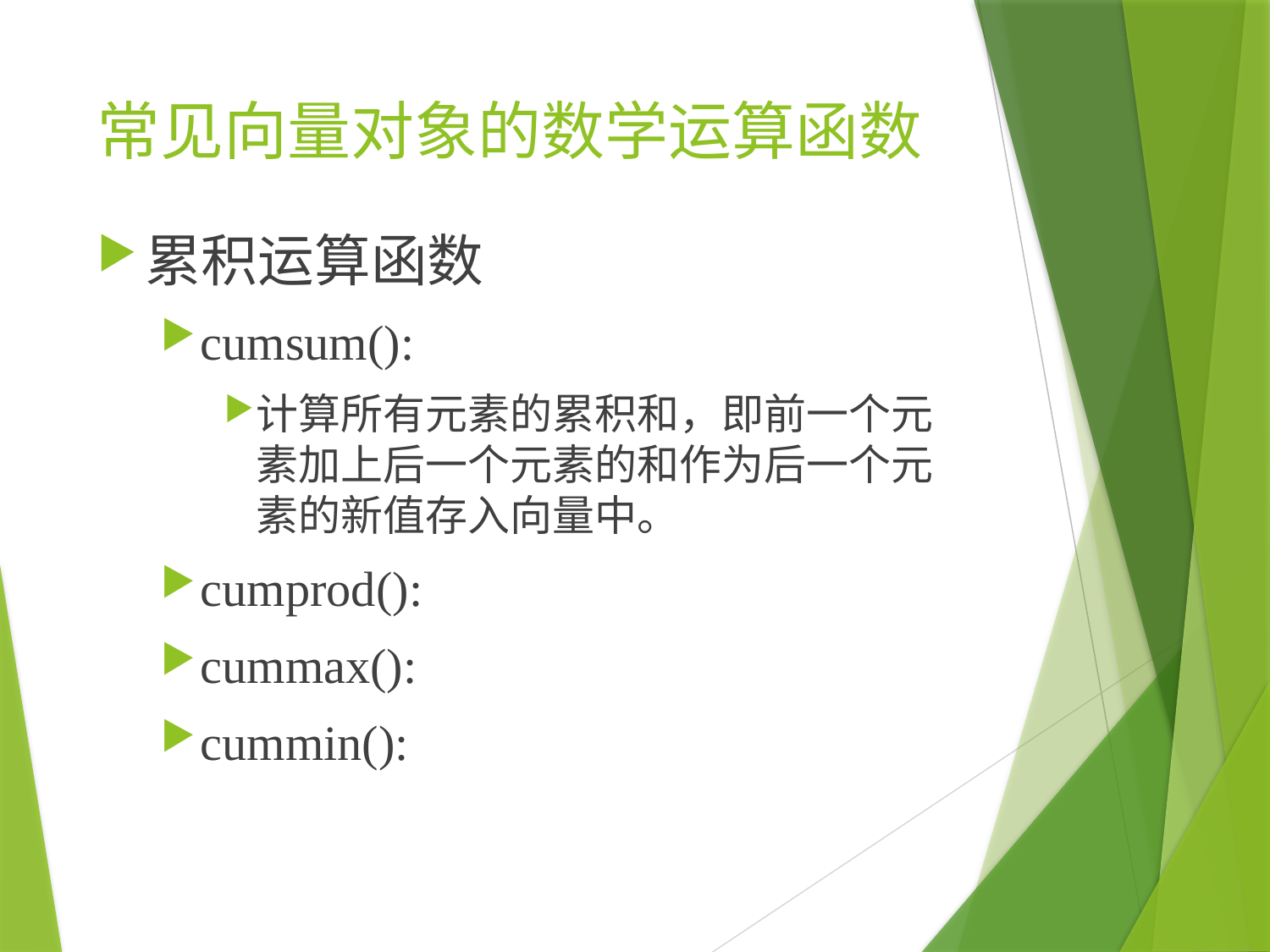

# 常见向量对象的数学运算函数
累积运算函数
cumsum():
计算所有元素的累积和，即前一个元素加上后一个元素的和作为后一个元素的新值存入向量中。
cumprod():
cummax():
cummin():